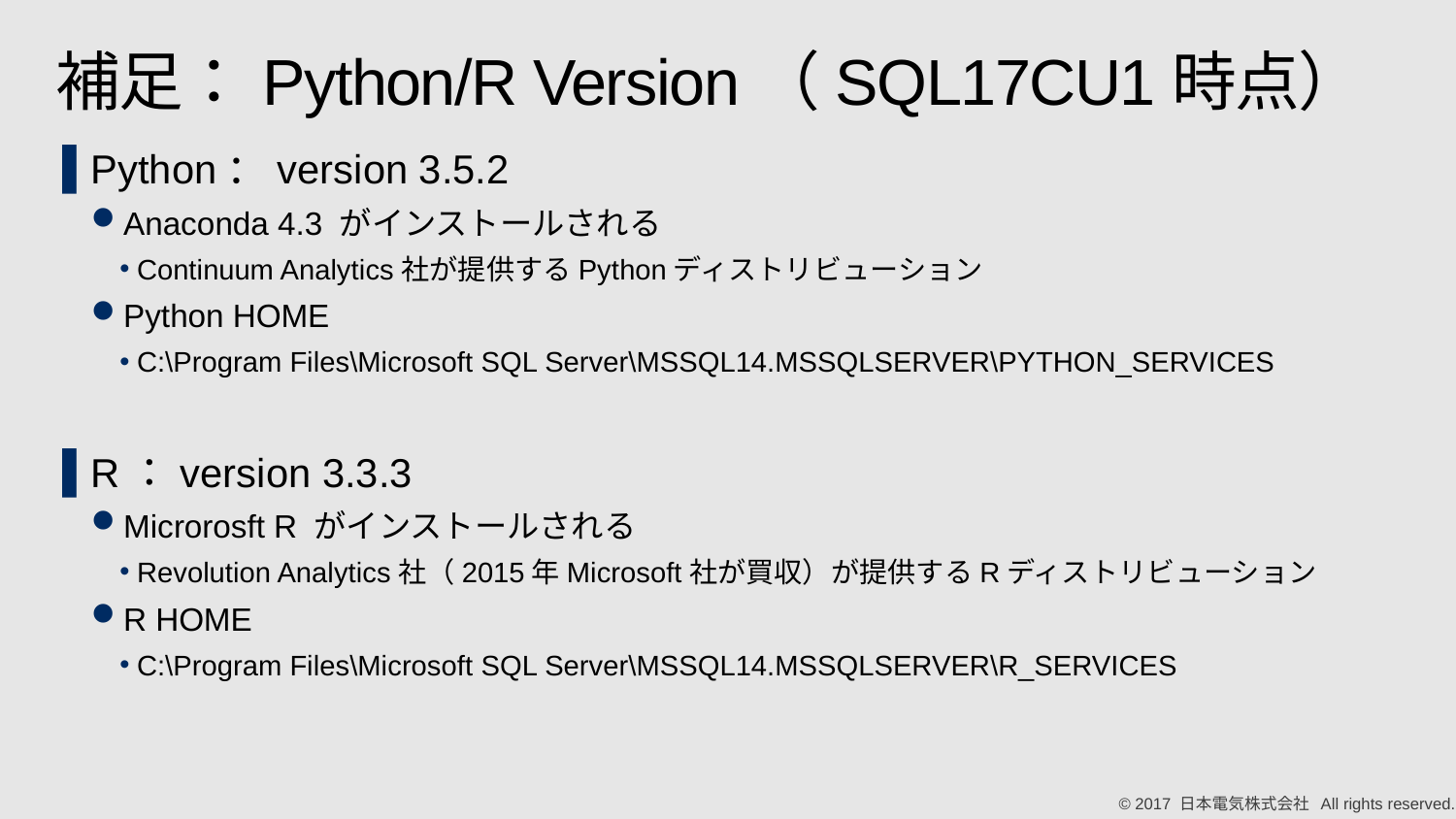

# 補足：Python/R Version（SQL17CU1時点）
Python：version 3.5.2
Anaconda 4.3 がインストールされる
Continuum Analytics社が提供するPythonディストリビューション
Python HOME
C:\Program Files\Microsoft SQL Server\MSSQL14.MSSQLSERVER\PYTHON_SERVICES

R：version 3.3.3
Microrosft R がインストールされる
Revolution Analytics社（2015年Microsoft社が買収）が提供するRディストリビューション
R HOME
C:\Program Files\Microsoft SQL Server\MSSQL14.MSSQLSERVER\R_SERVICES